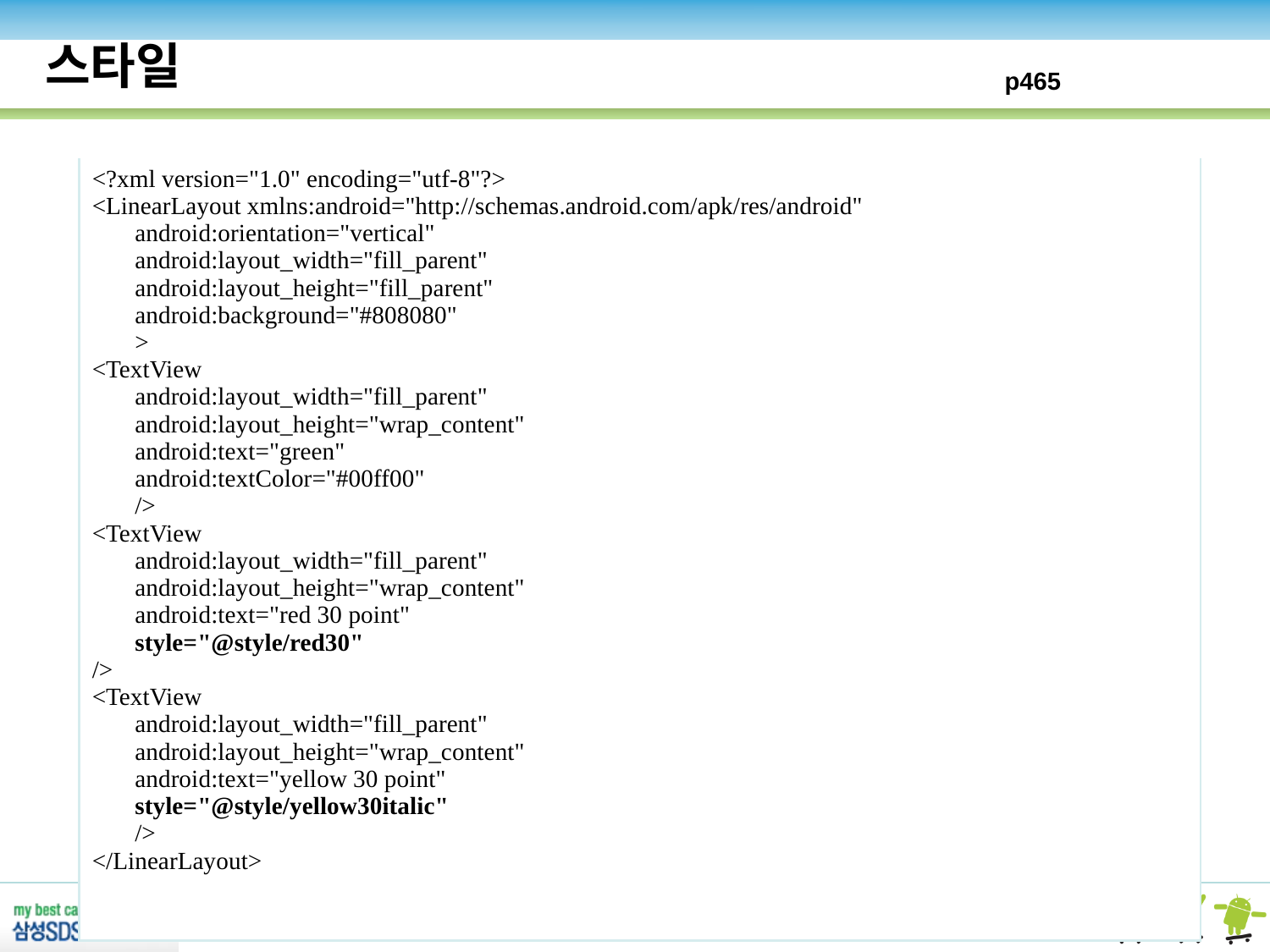

스타일
p465
| <?xml version="1.0" encoding="utf-8"?> <LinearLayout xmlns:android="http://schemas.android.com/apk/res/android" android:orientation="vertical" android:layout\_width="fill\_parent" android:layout\_height="fill\_parent" android:background="#808080" > <TextView android:layout\_width="fill\_parent" android:layout\_height="wrap\_content" android:text="green" android:textColor="#00ff00" /> <TextView android:layout\_width="fill\_parent" android:layout\_height="wrap\_content" android:text="red 30 point" style="@style/red30" /> <TextView android:layout\_width="fill\_parent" android:layout\_height="wrap\_content" android:text="yellow 30 point" style="@style/yellow30italic" /> </LinearLayout> |
| --- |
- 18 -